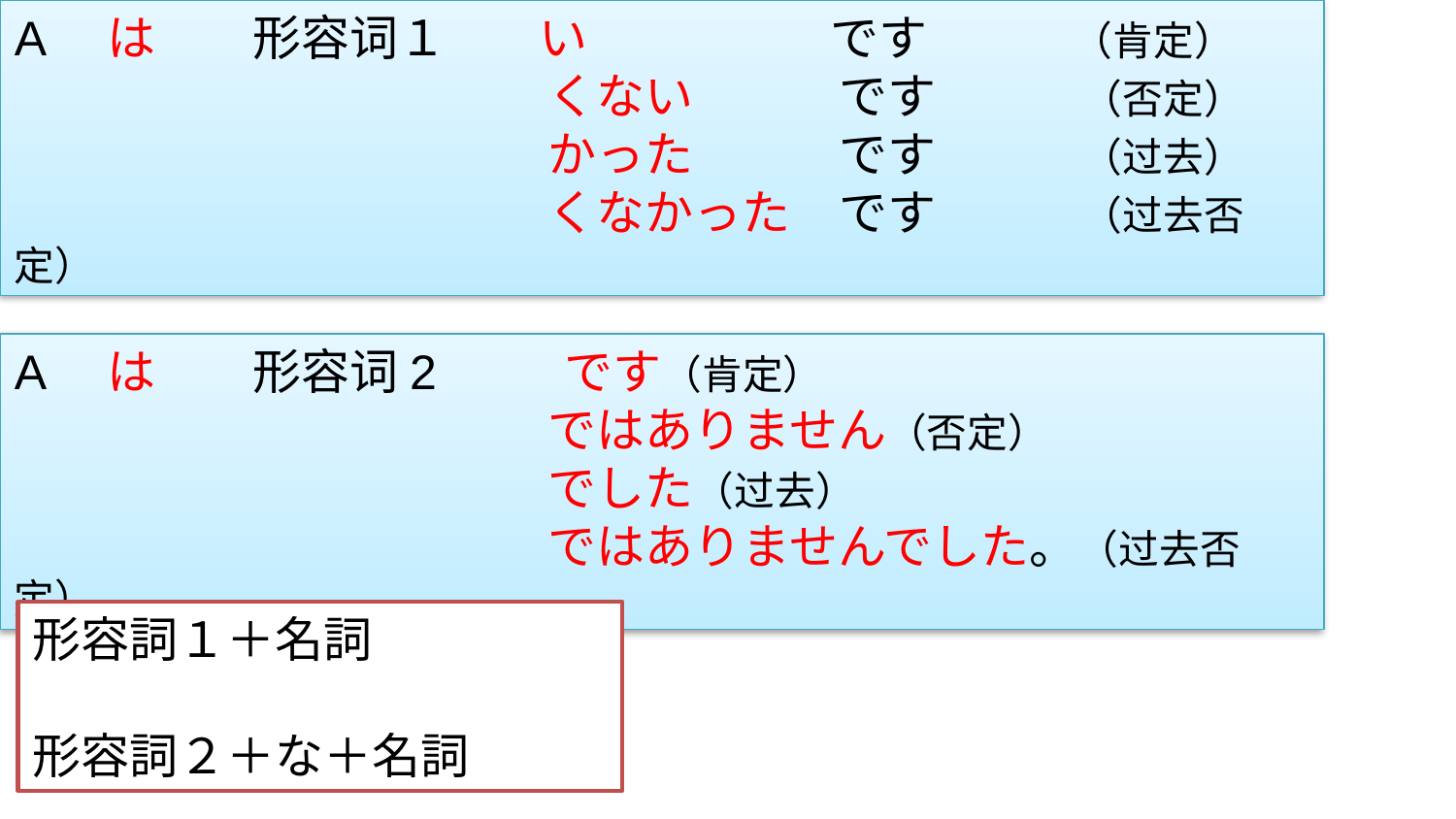

A　は　　形容词１    　い　　　　　です　　　（肯定）
　　　　　　　　　　　くない　　　です　　　（否定）
　　　　　　　　　　　かった　　　です　　　（过去）
　　　　　　　　　　　くなかった　です　　　（过去否定）
A　は　　形容词2     　です（肯定）
　　　　　　　　　　　ではありません（否定）
　　　　　　　　　　　でした（过去）
　　　　　　　　　　　ではありませんでした。（过去否定）
形容詞１＋名詞

形容詞２＋な＋名詞